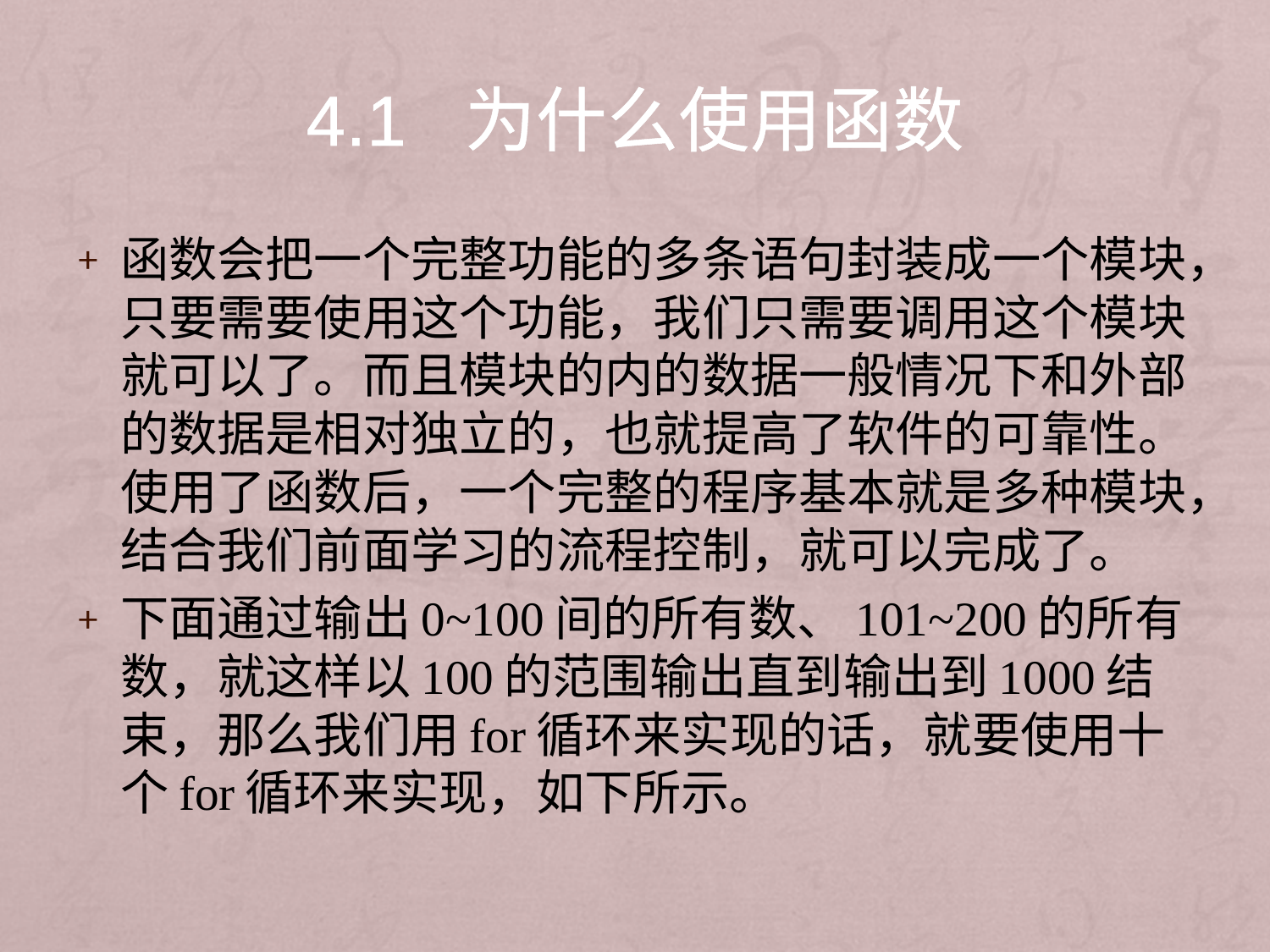

# 4.1  为什么使用函数
函数会把一个完整功能的多条语句封装成一个模块，只要需要使用这个功能，我们只需要调用这个模块就可以了。而且模块的内的数据一般情况下和外部的数据是相对独立的，也就提高了软件的可靠性。使用了函数后，一个完整的程序基本就是多种模块，结合我们前面学习的流程控制，就可以完成了。
下面通过输出0~100间的所有数、101~200的所有数，就这样以100的范围输出直到输出到1000结束，那么我们用for循环来实现的话，就要使用十个for循环来实现，如下所示。